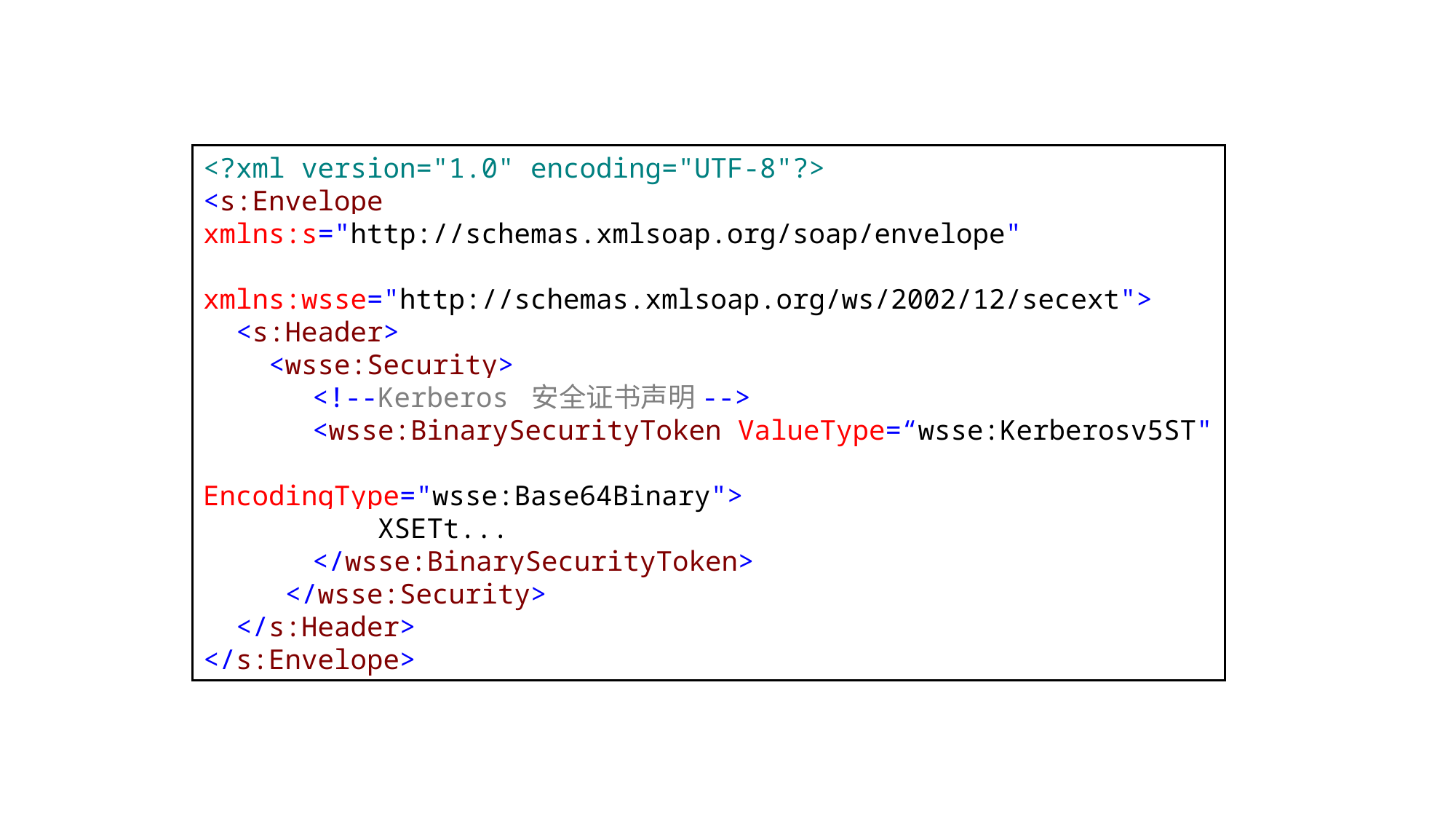

<?xml version="1.0" encoding="UTF-8"?>
<s:Envelope xmlns:s="http://schemas.xmlsoap.org/soap/envelope"
            xmlns:wsse="http://schemas.xmlsoap.org/ws/2002/12/secext">
  <s:Header>
    <wsse:Security>
    	<!--Kerberos 安全证书声明-->
	<wsse:BinarySecurityToken ValueType=“wsse:Kerberosv5ST"					   EncodingType="wsse:Base64Binary">
	    XSETt...
	</wsse:BinarySecurityToken>
     </wsse:Security>
  </s:Header>
</s:Envelope>